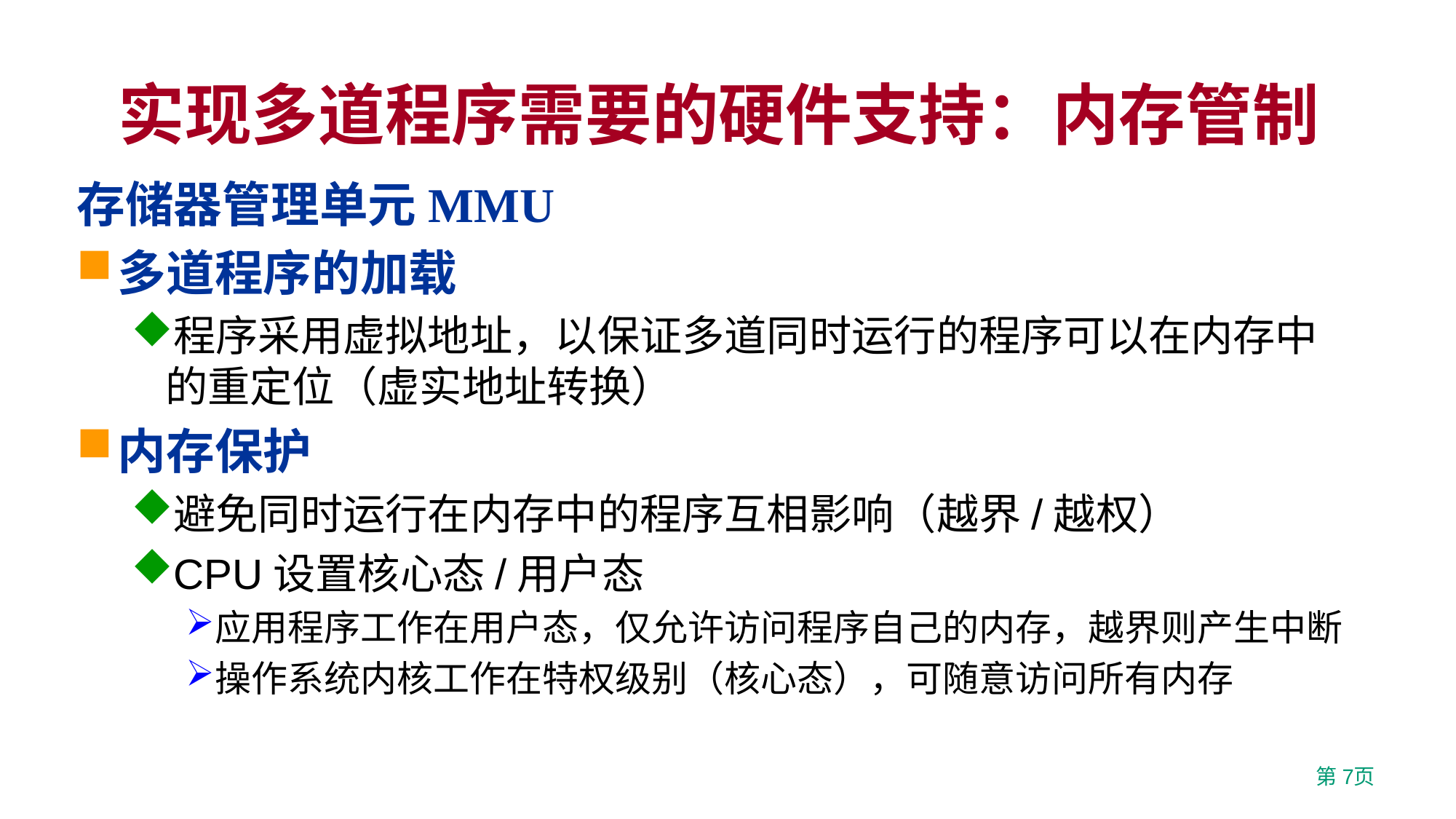

# 实现多道程序需要的硬件支持：内存管制
存储器管理单元MMU
多道程序的加载
程序采用虚拟地址，以保证多道同时运行的程序可以在内存中的重定位（虚实地址转换）
内存保护
避免同时运行在内存中的程序互相影响（越界/越权）
CPU设置核心态/用户态
应用程序工作在用户态，仅允许访问程序自己的内存，越界则产生中断
操作系统内核工作在特权级别（核心态），可随意访问所有内存